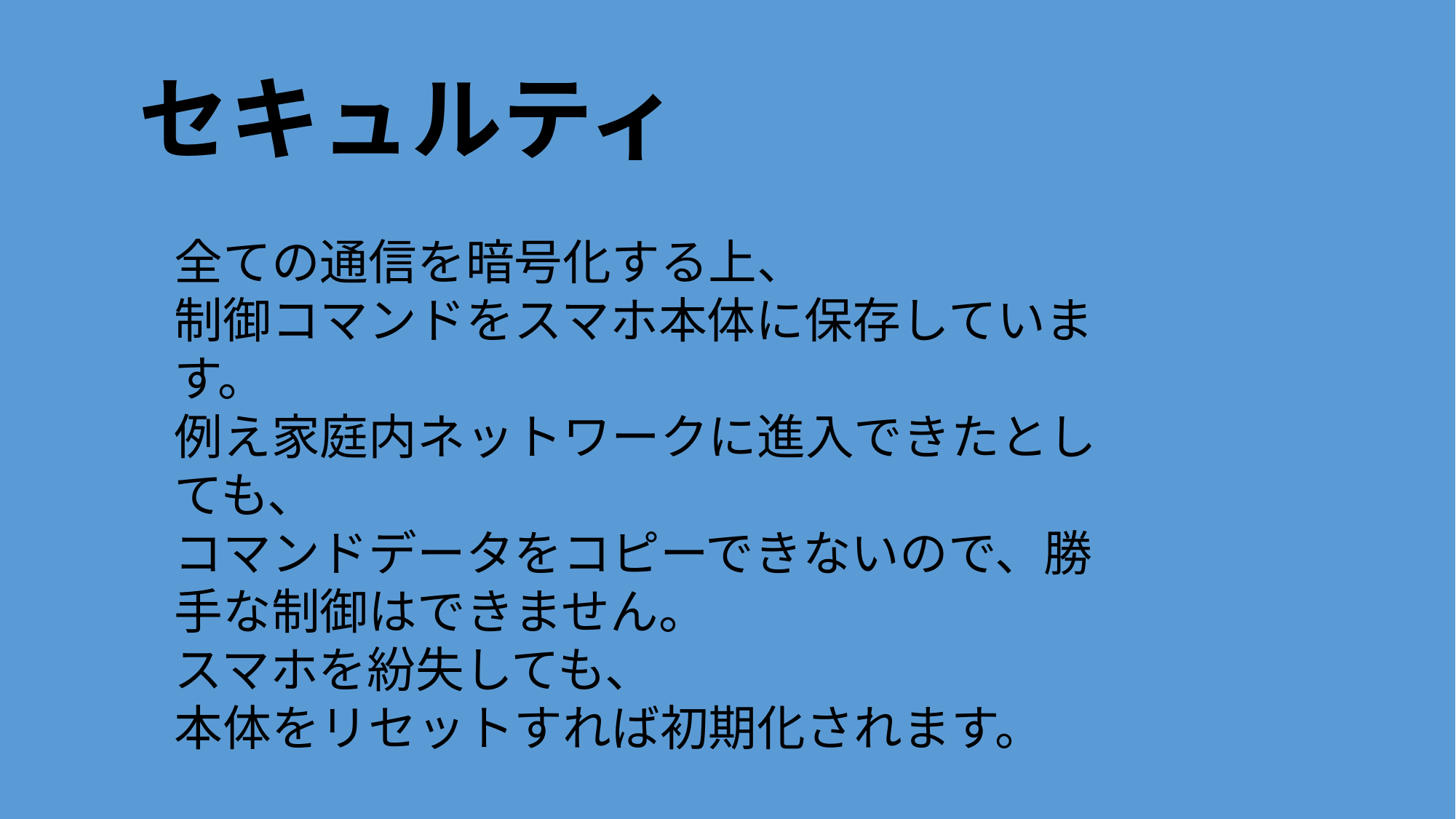

セキュルティ
全ての通信を暗号化する上、
制御コマンドをスマホ本体に保存しています。
例え家庭内ネットワークに進入できたとしても、
コマンドデータをコピーできないので、勝手な制御はできません。
スマホを紛失しても、
本体をリセットすれば初期化されます。